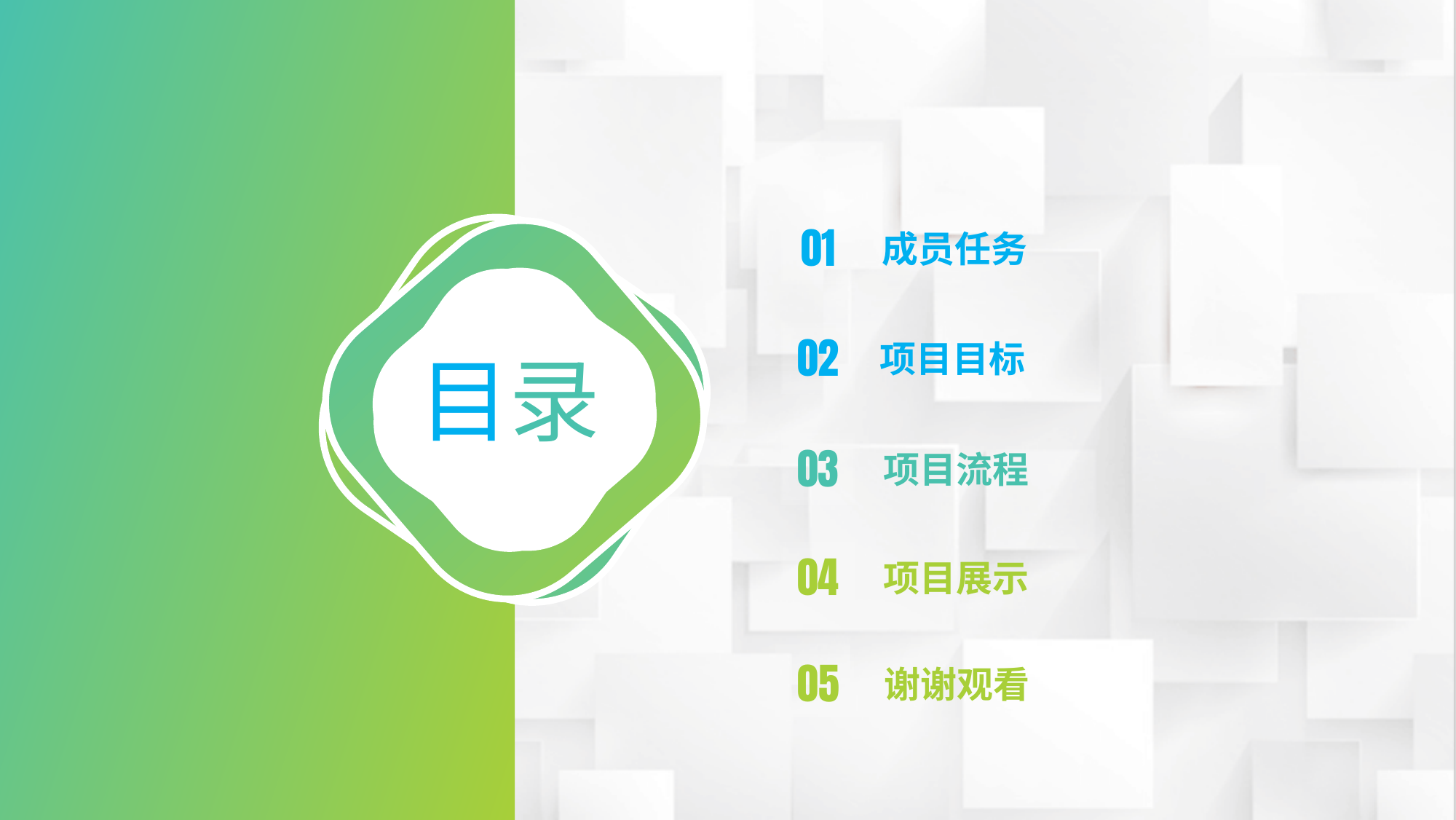

01
成员任务

目录

02
项目目标

03
项目流程

04
项目展示

05
谢谢观看